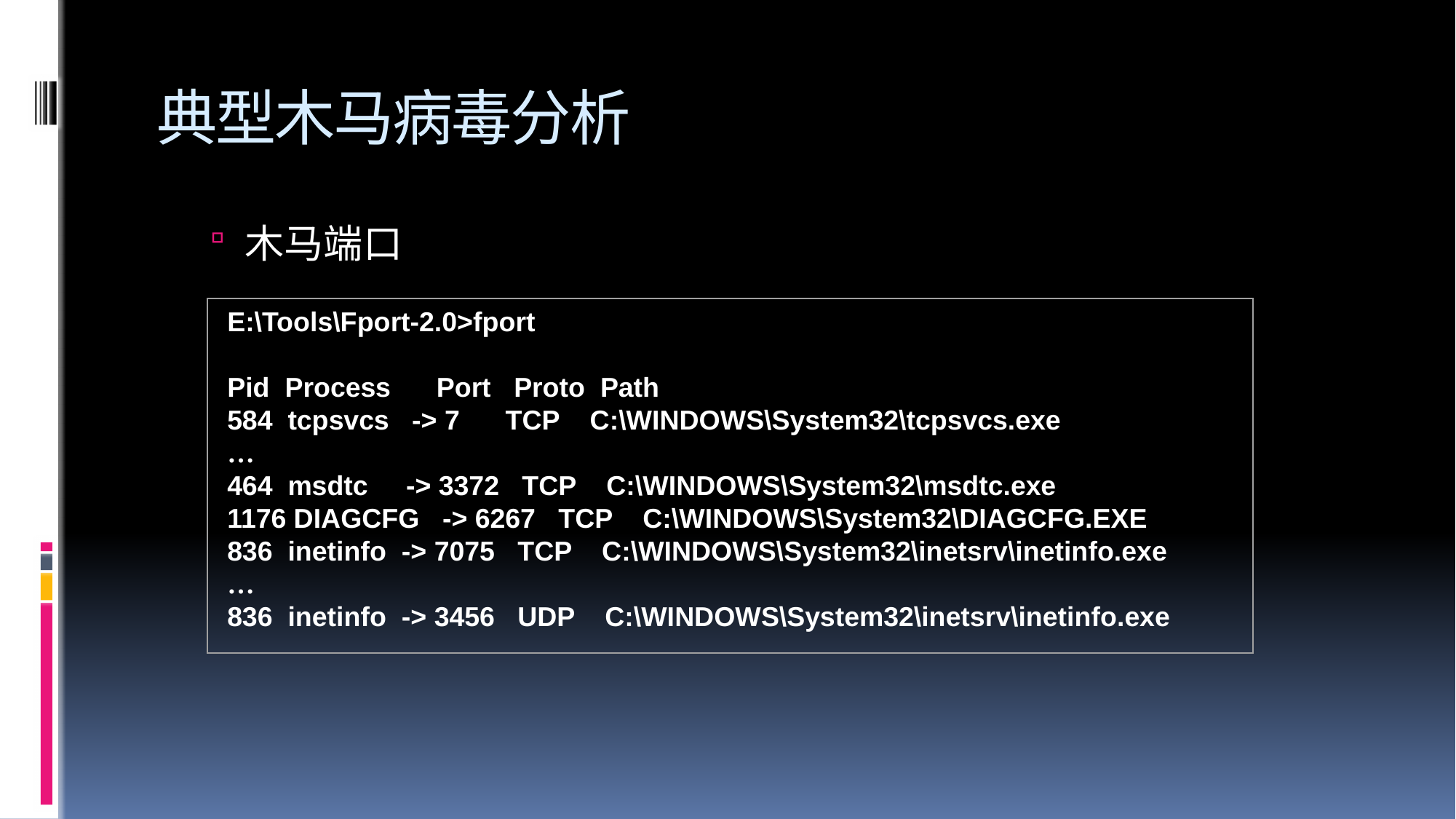

# 典型木马病毒分析
木马端口

E:\Tools\Fport-2.0>fport

Pid  Process      Port   Proto  Path
584  tcpsvcs   -> 7      TCP    C:\WINDOWS\System32\tcpsvcs.exe
…
464  msdtc     -> 3372   TCP    C:\WINDOWS\System32\msdtc.exe
1176 DIAGCFG   -> 6267   TCP    C:\WINDOWS\System32\DIAGCFG.EXE
836  inetinfo  -> 7075   TCP    C:\WINDOWS\System32\inetsrv\inetinfo.exe
…
836  inetinfo  -> 3456   UDP    C:\WINDOWS\System32\inetsrv\inetinfo.exe